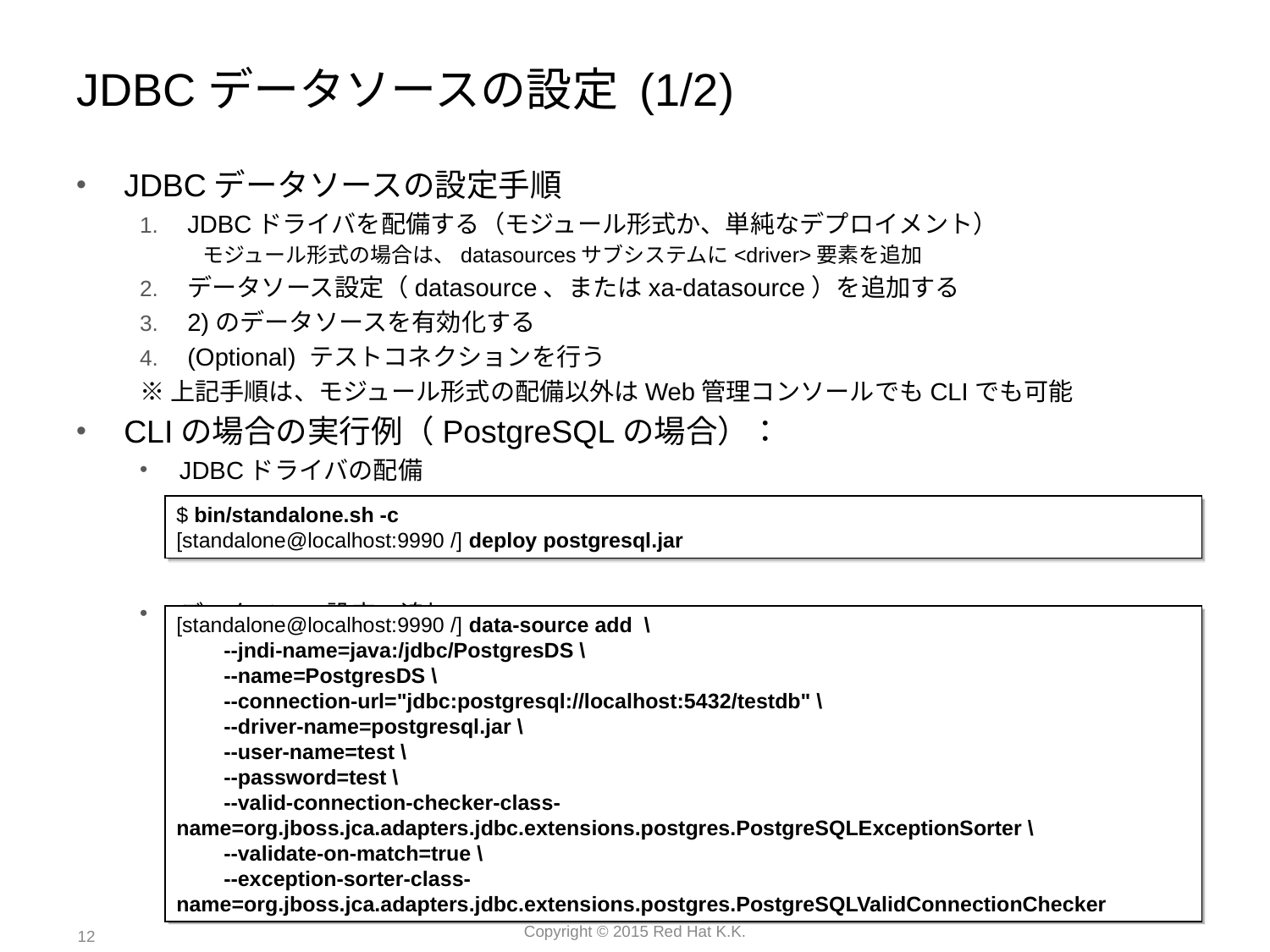

# JDBCデータソースの設定 (1/2)
JDBCデータソースの設定手順
JDBCドライバを配備する（モジュール形式か、単純なデプロイメント）
モジュール形式の場合は、datasourcesサブシステムに<driver>要素を追加
データソース設定（datasource、またはxa-datasource）を追加する
2)のデータソースを有効化する
(Optional) テストコネクションを行う
※上記手順は、モジュール形式の配備以外はWeb管理コンソールでもCLIでも可能
CLIの場合の実行例（PostgreSQLの場合）：
JDBCドライバの配備

データソース設定の追加
$ bin/standalone.sh -c
[standalone@localhost:9990 /] deploy postgresql.jar
[standalone@localhost:9990 /] data-source add  \
        --jndi-name=java:/jdbc/PostgresDS \
        --name=PostgresDS \
        --connection-url="jdbc:postgresql://localhost:5432/testdb" \
        --driver-name=postgresql.jar \
        --user-name=test \
        --password=test \
        --valid-connection-checker-class-name=org.jboss.jca.adapters.jdbc.extensions.postgres.PostgreSQLExceptionSorter \
        --validate-on-match=true \
        --exception-sorter-class-name=org.jboss.jca.adapters.jdbc.extensions.postgres.PostgreSQLValidConnectionChecker
12
Copyright © 2015 Red Hat K.K.